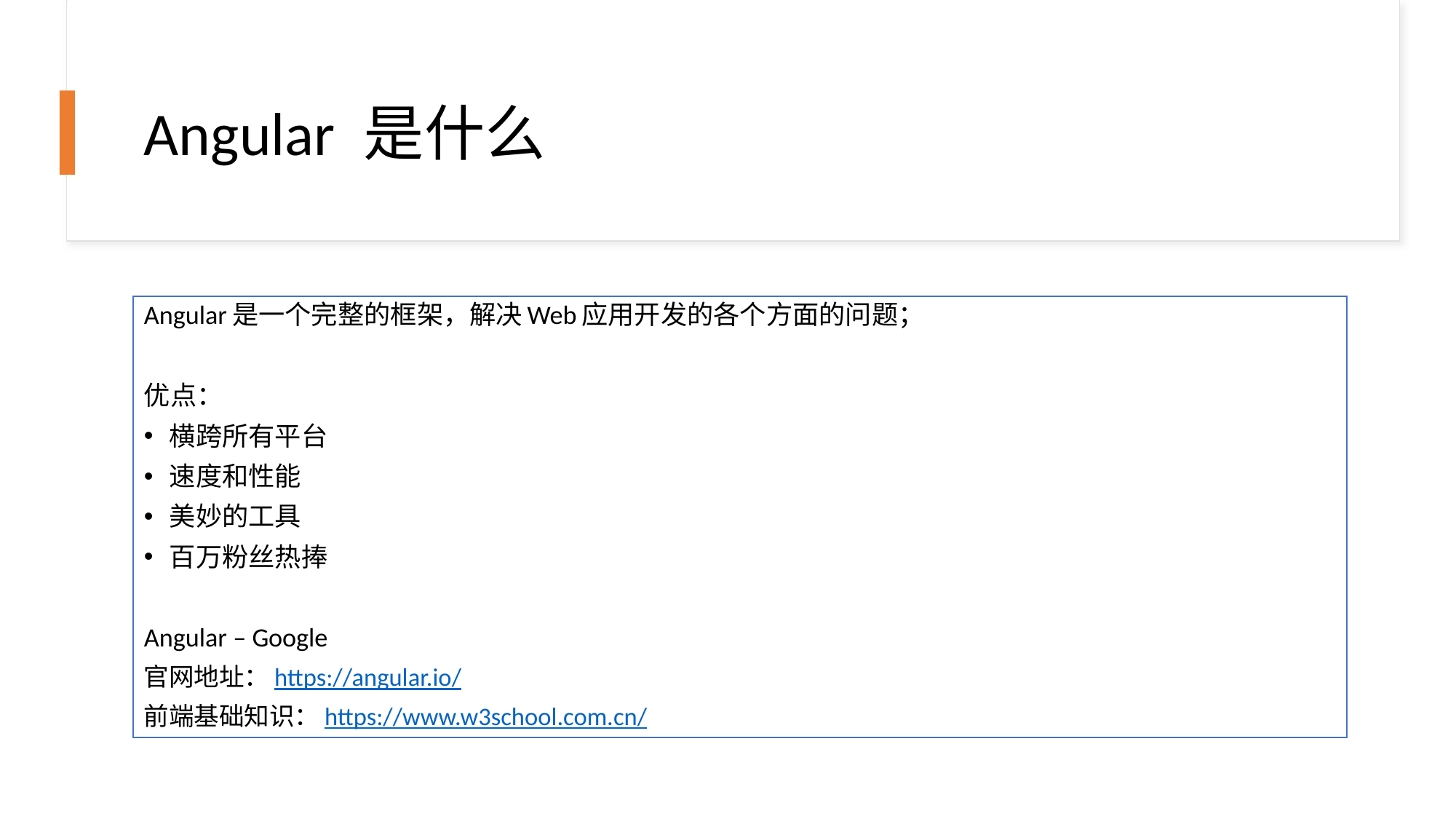

# Angular 是什么

Angular是一个完整的框架，解决Web应用开发的各个方面的问题；

优点：
横跨所有平台
速度和性能
美妙的工具
百万粉丝热捧

Angular – Google
官网地址：https://angular.io/
前端基础知识：https://www.w3school.com.cn/